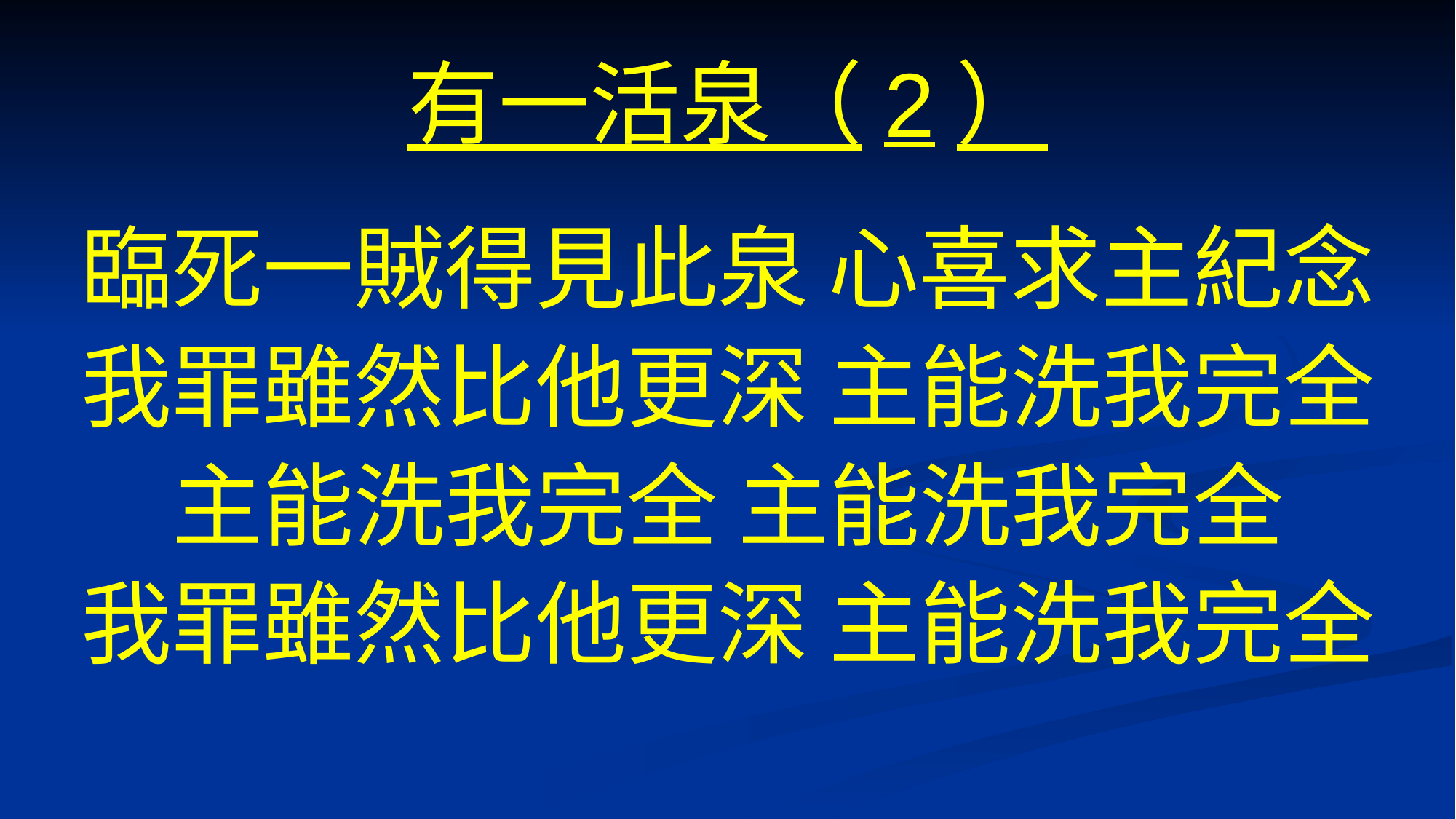

# 有一活泉（2）
臨死一賊得見此泉 心喜求主紀念
我罪雖然比他更深 主能洗我完全
主能洗我完全 主能洗我完全
我罪雖然比他更深 主能洗我完全